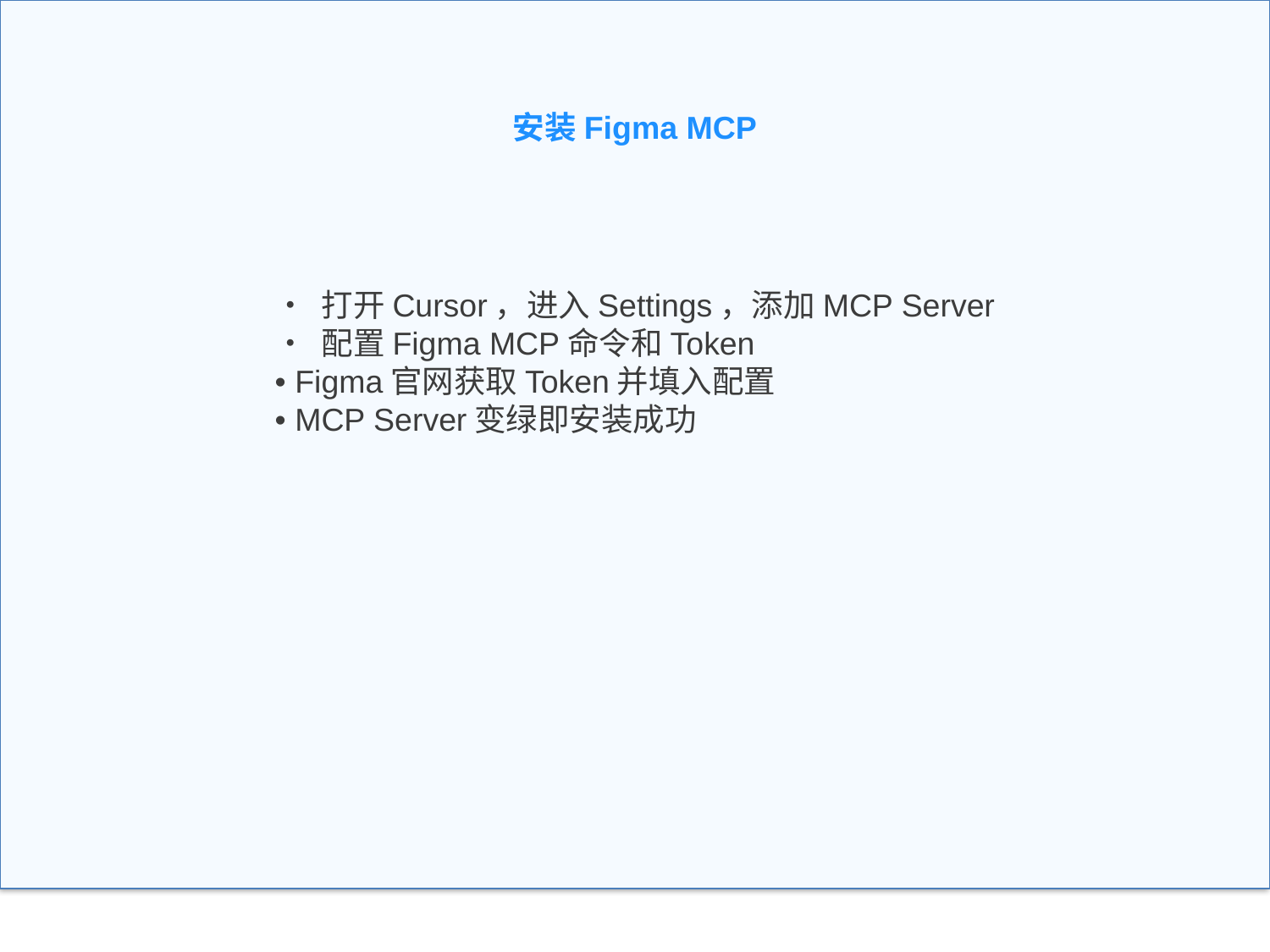

# 安装Figma MCP
安装Figma MCP

打开Cursor，进入Settings，添加MCP Server
配置Figma MCP命令和Token
Figma官网获取Token并填入配置
MCP Server变绿即安装成功
• 打开Cursor，进入Settings，添加MCP Server
• 配置Figma MCP命令和Token
• Figma官网获取Token并填入配置
• MCP Server变绿即安装成功